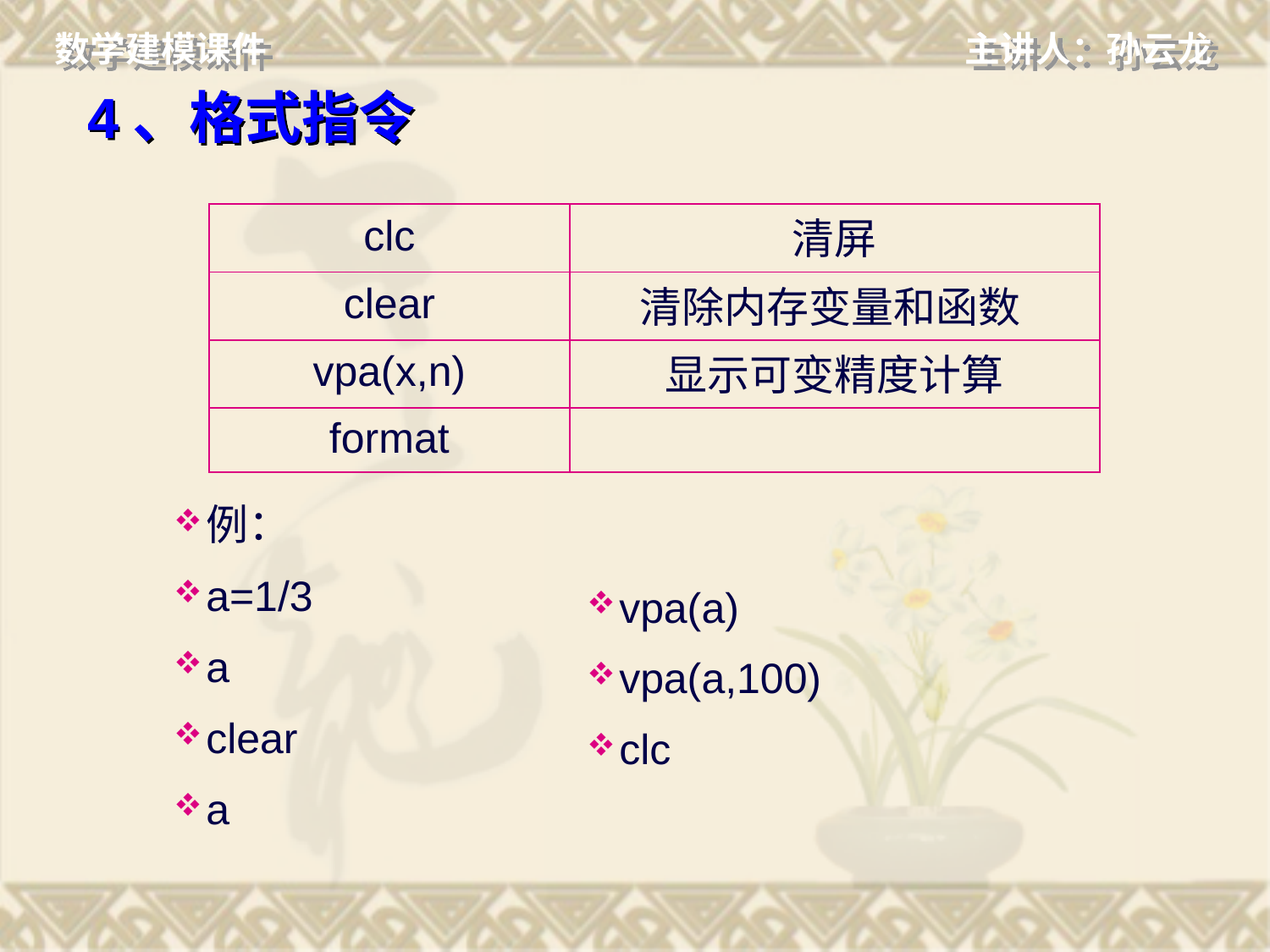

# 4、格式指令
| clc | 清屏 |
| --- | --- |
| clear | 清除内存变量和函数 |
| vpa(x,n) | 显示可变精度计算 |
| format |  |
例：
a=1/3
a
clear
a
vpa(a)
vpa(a,100)
clc